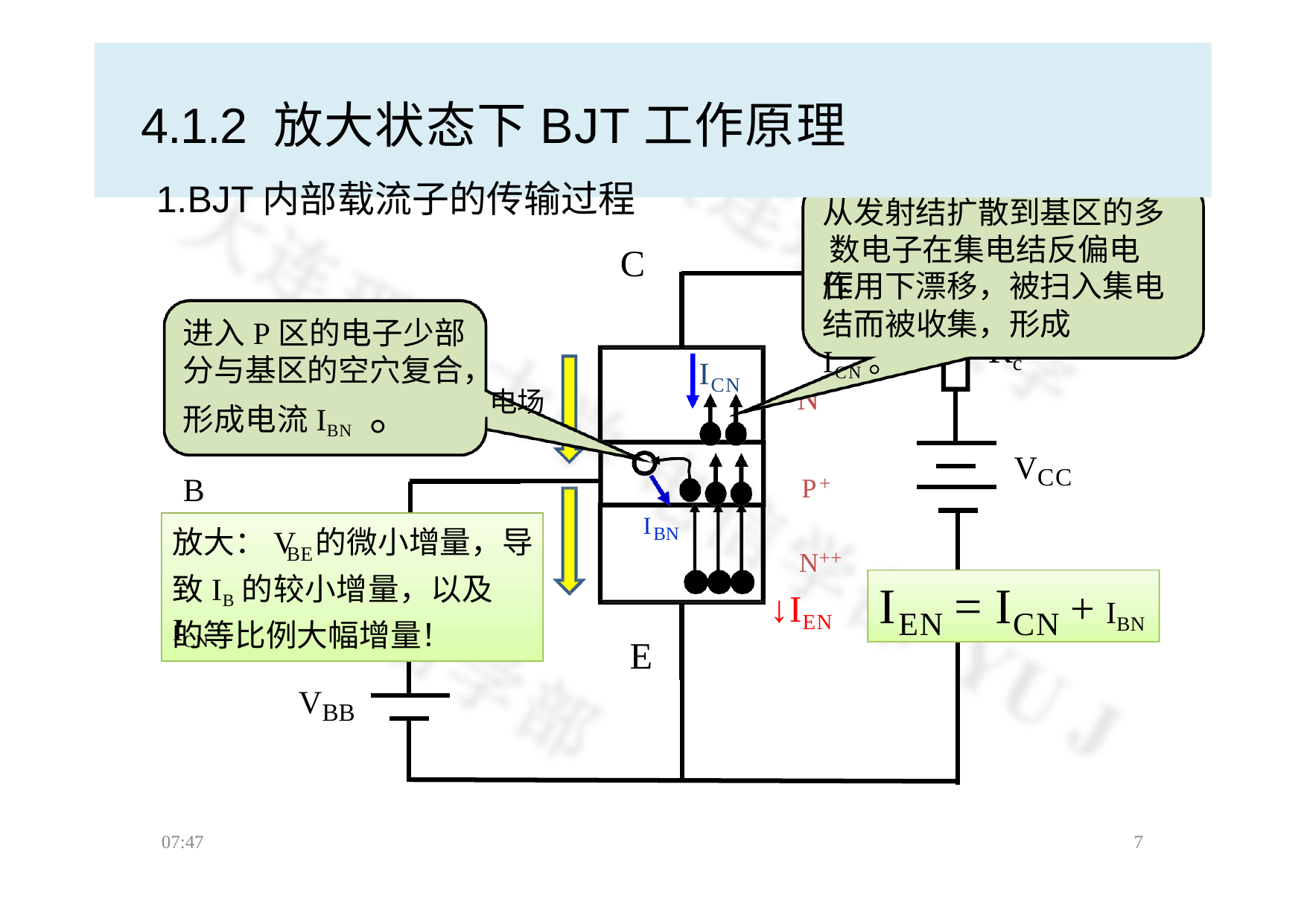

# 4.1.2 放大状态下BJT工作原理
1.BJT内部载流子的传输过程
C
进入P区的电子少部  分与基区的空穴复合，

从发射结扩散到基区的多  数电子在集电结反偏电压
作用下漂移，被扫入集电

结而被收集，形成ICN。
Rc

I
CN
N
电场
形成电流IBN  。 B

P+
VCC

电场
Rb
IBN
N++
↓IEN
放大：V	的微小增量，导
BE

致IB的较小增量，以及ICN

I	= I	+ I
EN
CN

BN
的等比例大幅增量！

E

VBB

07:47
7